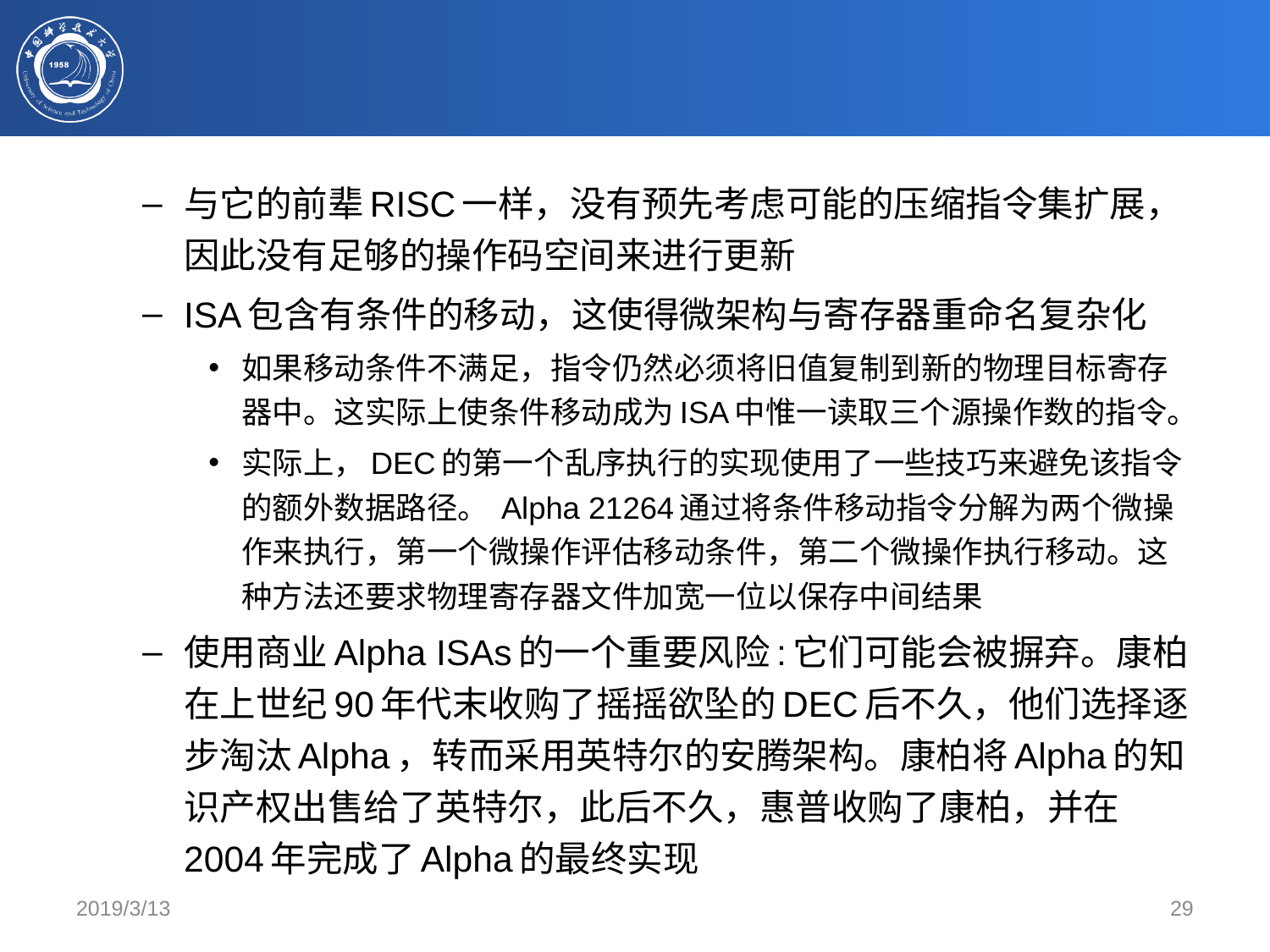

#
与它的前辈RISC一样，没有预先考虑可能的压缩指令集扩展，因此没有足够的操作码空间来进行更新
ISA包含有条件的移动，这使得微架构与寄存器重命名复杂化
如果移动条件不满足，指令仍然必须将旧值复制到新的物理目标寄存器中。这实际上使条件移动成为ISA中惟一读取三个源操作数的指令。
实际上，DEC的第一个乱序执行的实现使用了一些技巧来避免该指令的额外数据路径。 Alpha 21264通过将条件移动指令分解为两个微操作来执行，第一个微操作评估移动条件，第二个微操作执行移动。这种方法还要求物理寄存器文件加宽一位以保存中间结果
使用商业Alpha ISAs的一个重要风险:它们可能会被摒弃。康柏在上世纪90年代末收购了摇摇欲坠的DEC后不久，他们选择逐步淘汰Alpha，转而采用英特尔的安腾架构。康柏将Alpha的知识产权出售给了英特尔，此后不久，惠普收购了康柏，并在2004年完成了Alpha的最终实现
2019/3/13
29